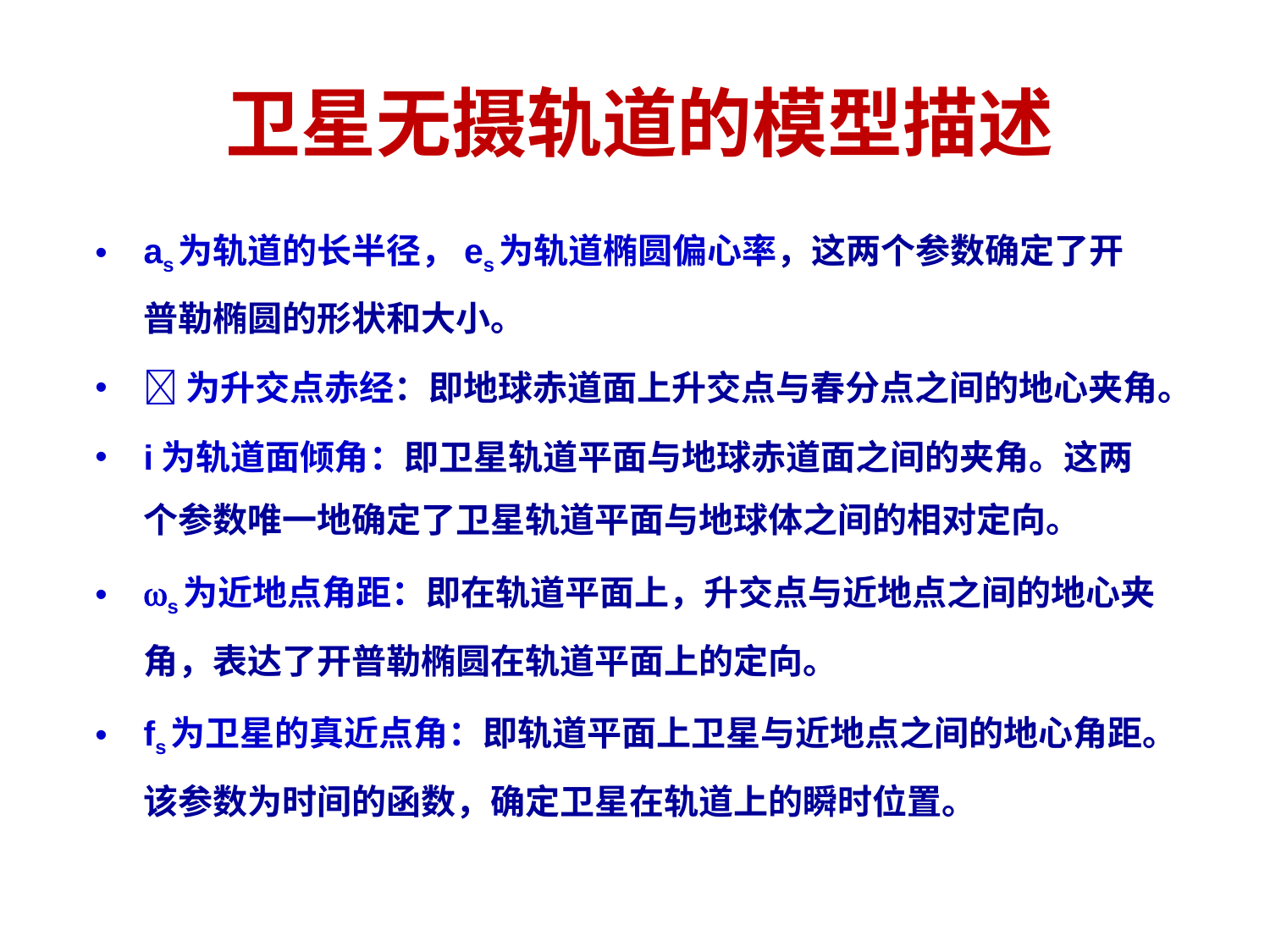

# 卫星无摄轨道的模型描述
as为轨道的长半径，es为轨道椭圆偏心率，这两个参数确定了开普勒椭圆的形状和大小。
Ω为升交点赤经：即地球赤道面上升交点与春分点之间的地心夹角。
i为轨道面倾角：即卫星轨道平面与地球赤道面之间的夹角。这两个参数唯一地确定了卫星轨道平面与地球体之间的相对定向。
ωs为近地点角距：即在轨道平面上，升交点与近地点之间的地心夹角，表达了开普勒椭圆在轨道平面上的定向。
fs为卫星的真近点角：即轨道平面上卫星与近地点之间的地心角距。该参数为时间的函数，确定卫星在轨道上的瞬时位置。